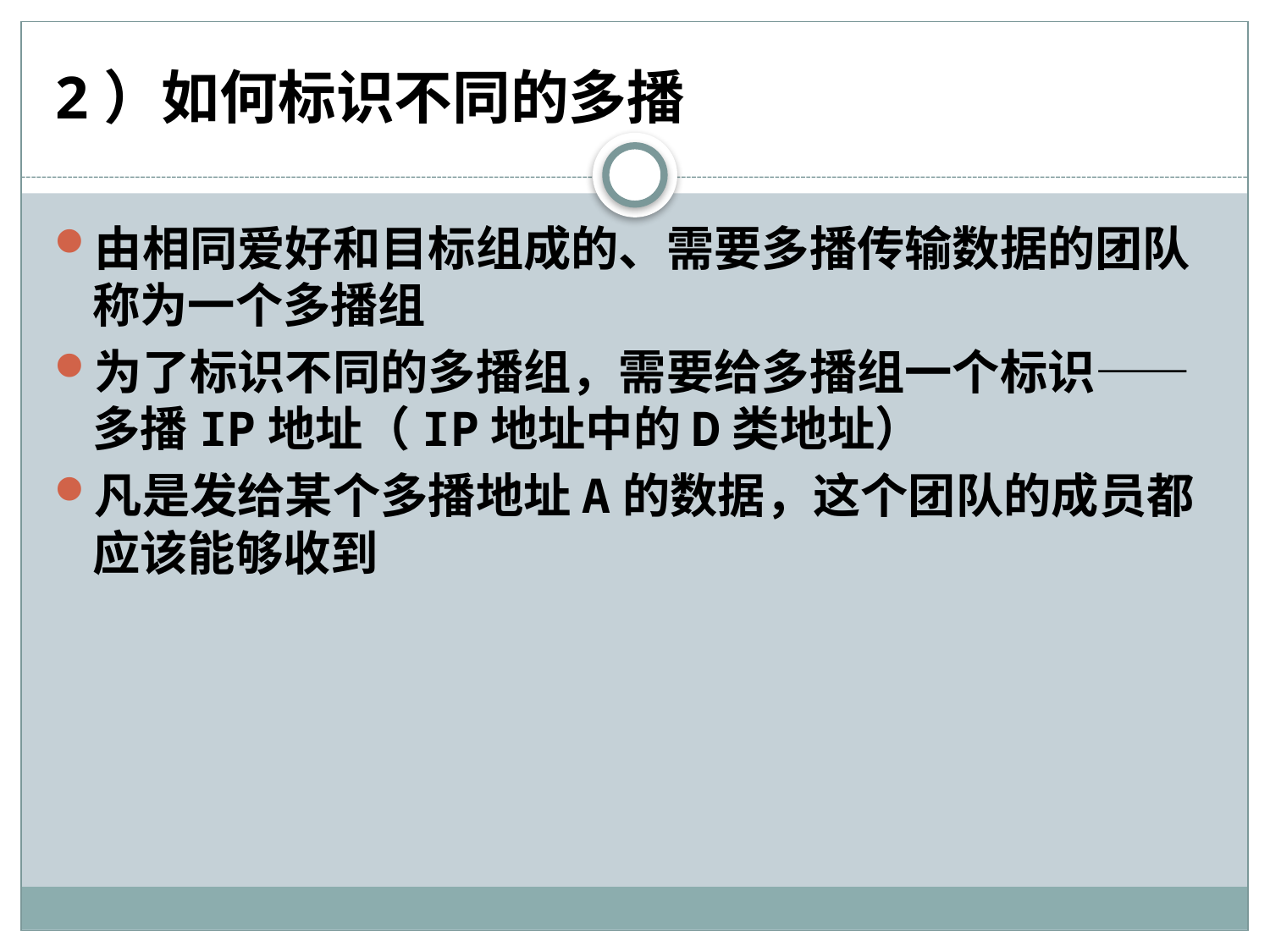

# 2）如何标识不同的多播
由相同爱好和目标组成的、需要多播传输数据的团队称为一个多播组
为了标识不同的多播组，需要给多播组一个标识——多播IP地址（IP地址中的D类地址）
凡是发给某个多播地址A的数据，这个团队的成员都应该能够收到